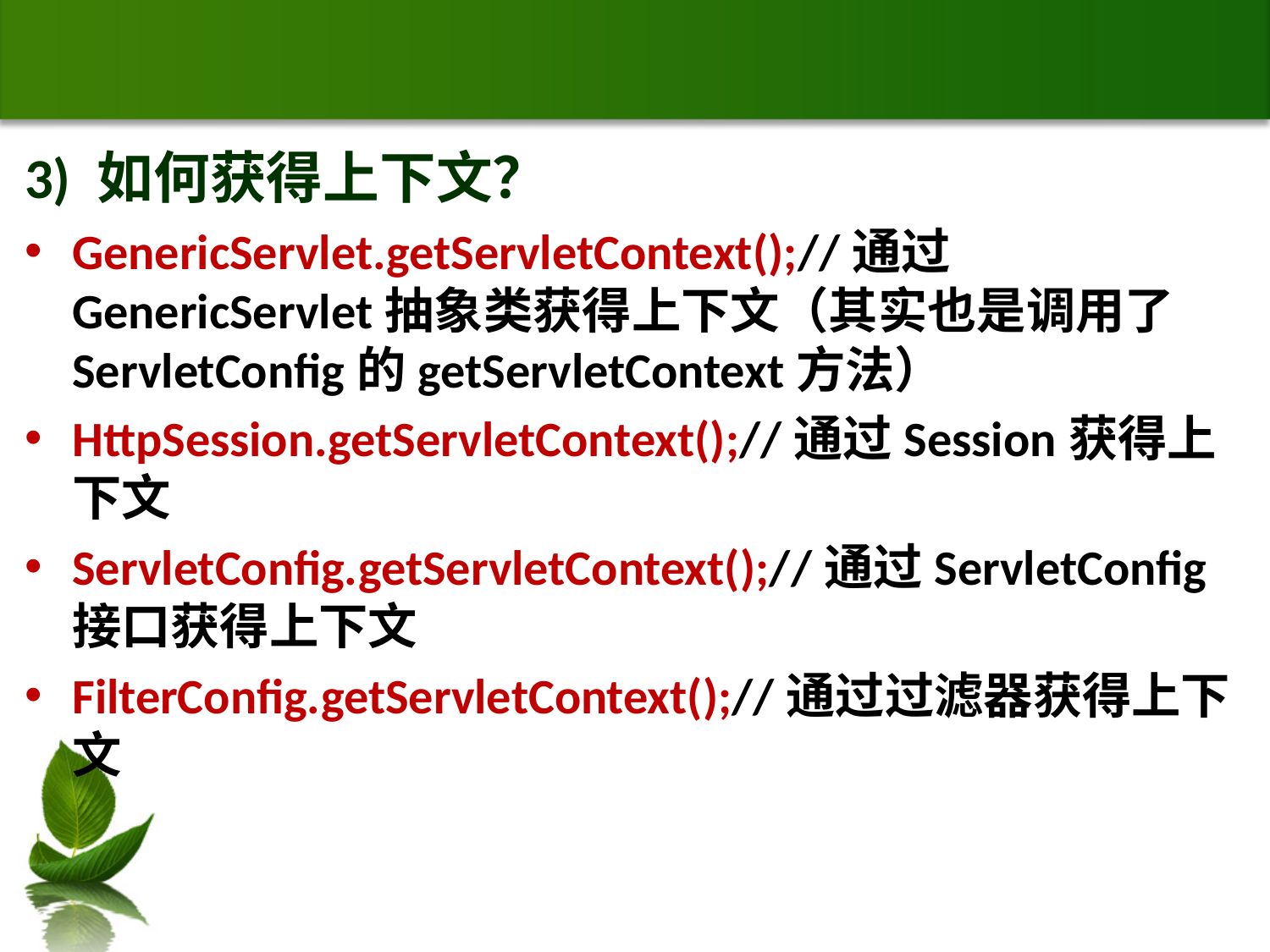

#
3) 如何获得上下文？
GenericServlet.getServletContext();//通过GenericServlet抽象类获得上下文（其实也是调用了ServletConfig的getServletContext方法）
HttpSession.getServletContext();//通过Session获得上下文
ServletConfig.getServletContext();//通过ServletConfig接口获得上下文
FilterConfig.getServletContext();//通过过滤器获得上下文